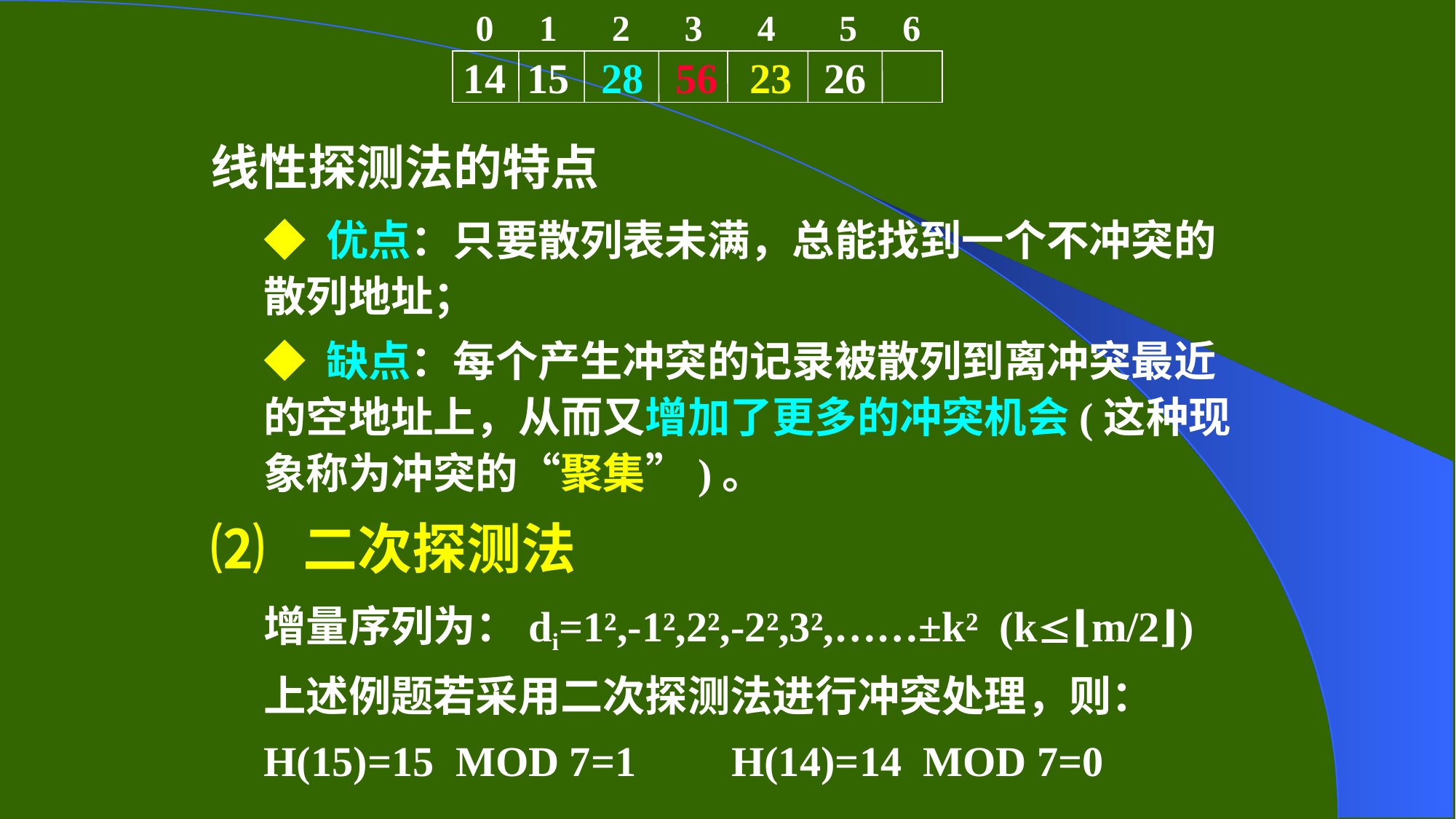

0     1      2      3      4       5     6
14  15   28   56   23   26

线性探测法的特点
◆ 优点：只要散列表未满，总能找到一个不冲突的散列地址；
◆ 缺点：每个产生冲突的记录被散列到离冲突最近的空地址上，从而又增加了更多的冲突机会(这种现象称为冲突的“聚集”)。
⑵  二次探测法
增量序列为：di=1²,-1²,2²,-2²,3²,……±k²  (k≤⌊m/2⌋)
上述例题若采用二次探测法进行冲突处理，则：
H(15)=15  MOD 7=1         H(14)=14  MOD 7=0